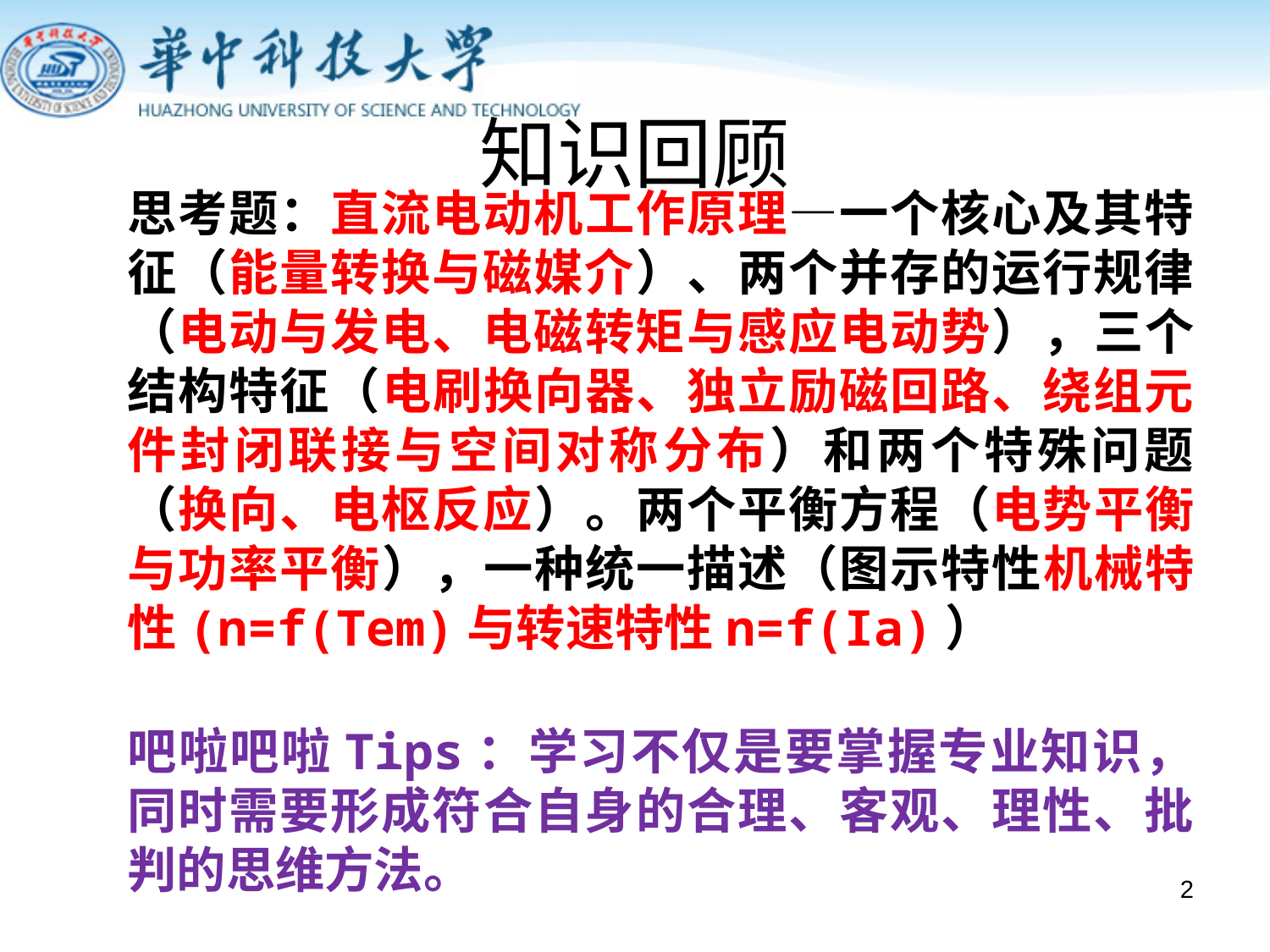

# 知识回顾
思考题：直流电动机工作原理—一个核心及其特征（能量转换与磁媒介）、两个并存的运行规律（电动与发电、电磁转矩与感应电动势），三个结构特征（电刷换向器、独立励磁回路、绕组元件封闭联接与空间对称分布）和两个特殊问题（换向、电枢反应）。两个平衡方程（电势平衡与功率平衡），一种统一描述（图示特性机械特性(n=f(Tem)与转速特性n=f(Ia)）

吧啦吧啦Tips：学习不仅是要掌握专业知识，同时需要形成符合自身的合理、客观、理性、批判的思维方法。
2